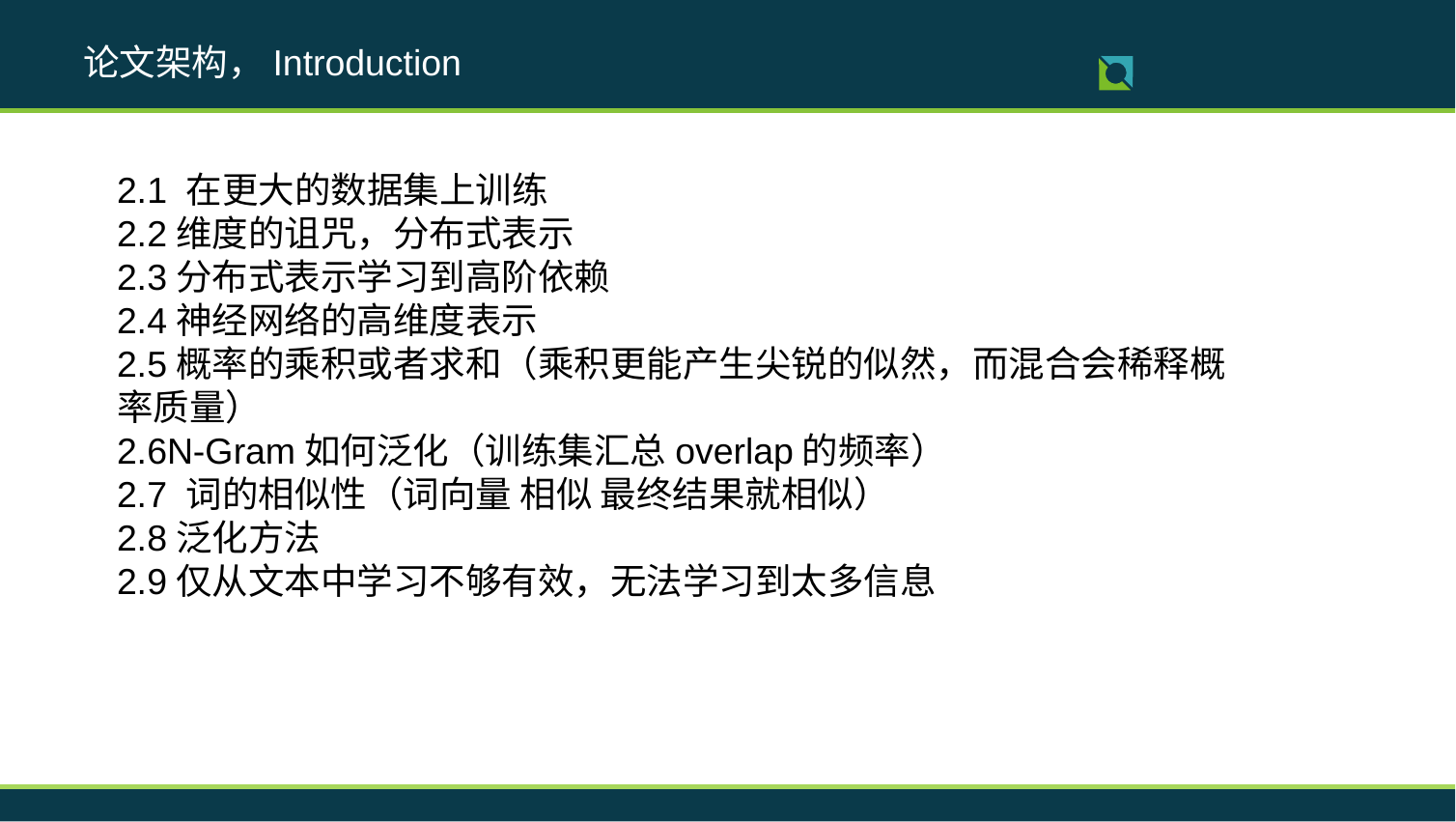

论文架构，Introduction
2.1 在更大的数据集上训练
2.2维度的诅咒，分布式表示
2.3分布式表示学习到高阶依赖
2.4神经网络的高维度表示
2.5概率的乘积或者求和（乘积更能产生尖锐的似然，而混合会稀释概率质量）
2.6N-Gram如何泛化（训练集汇总overlap的频率）
2.7 词的相似性（词向量 相似 最终结果就相似）
2.8泛化方法
2.9仅从文本中学习不够有效，无法学习到太多信息